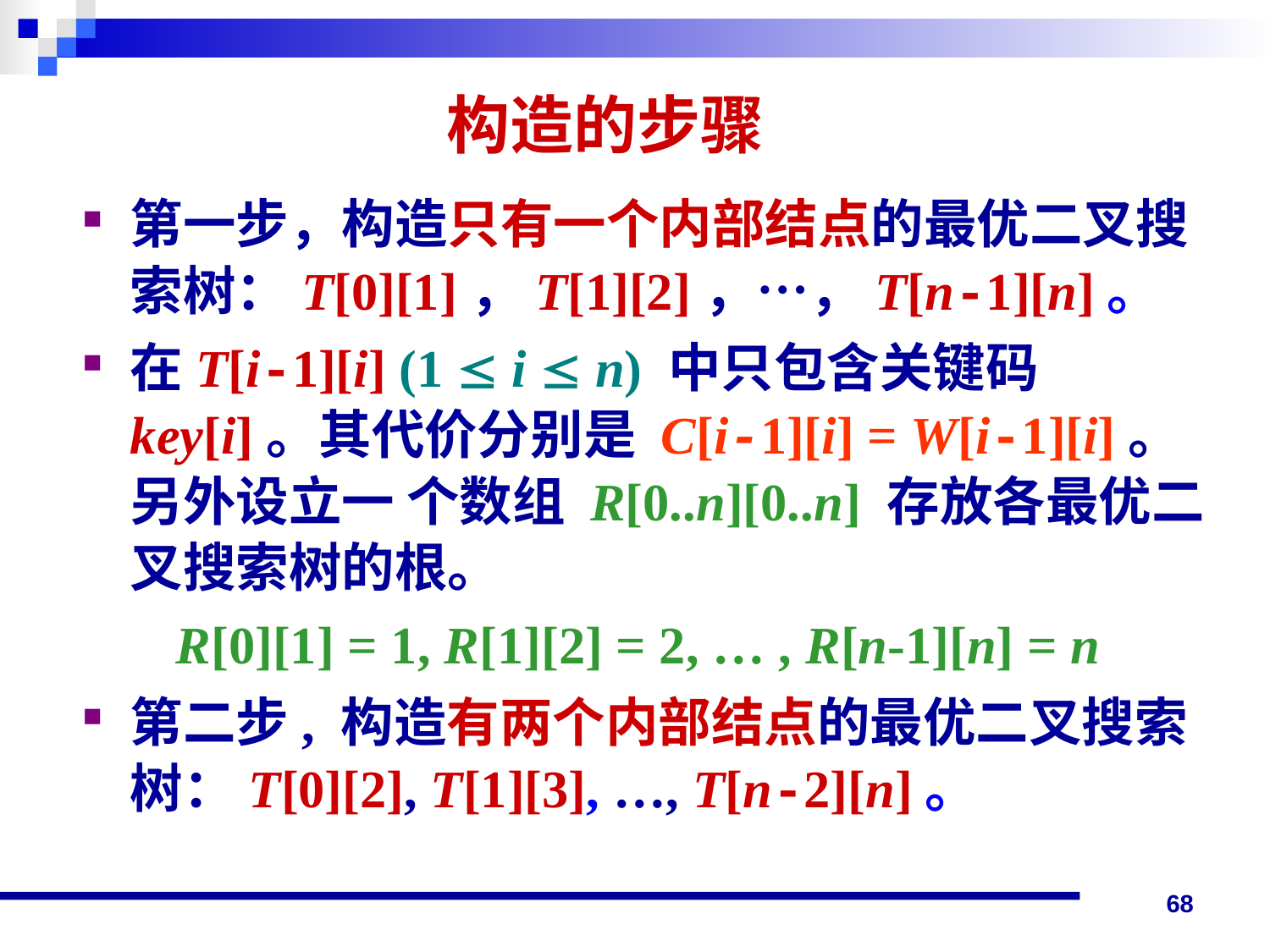

# 构造的步骤
第一步，构造只有一个内部结点的最优二叉搜索树：T[0][1]，T[1][2]，…，T[n-1][n]。
在T[i-1][i] (1 ≤ i ≤ n) 中只包含关键码 key[i]。其代价分别是 C[i-1][i] = W[i-1][i]。另外设立一 个数组 R[0..n][0..n] 存放各最优二叉搜索树的根。
       R[0][1] = 1, R[1][2] = 2, … , R[n-1][n] = n
第二步, 构造有两个内部结点的最优二叉搜索树：T[0][2], T[1][3], …, T[n-2][n]。
68